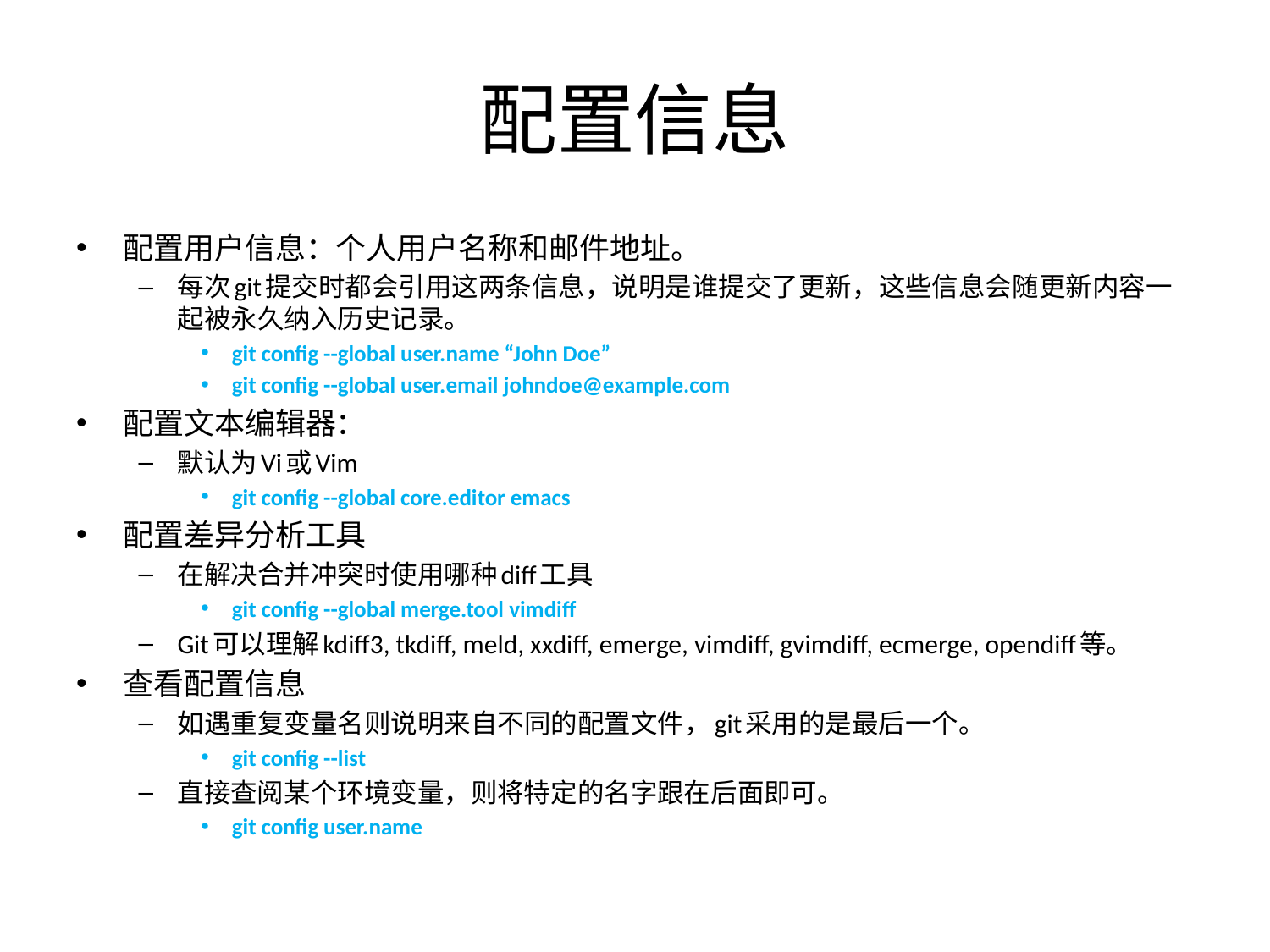

# 配置信息
配置用户信息：个人用户名称和邮件地址。
每次git提交时都会引用这两条信息，说明是谁提交了更新，这些信息会随更新内容一起被永久纳入历史记录。
git config --global user.name “John Doe”
git config --global user.email johndoe@example.com
配置文本编辑器：
默认为Vi或Vim
git config --global core.editor emacs
配置差异分析工具
在解决合并冲突时使用哪种diff工具
git config --global merge.tool vimdiff
Git可以理解kdiff3, tkdiff, meld, xxdiff, emerge, vimdiff, gvimdiff, ecmerge, opendiff等。
查看配置信息
如遇重复变量名则说明来自不同的配置文件，git采用的是最后一个。
git config --list
直接查阅某个环境变量，则将特定的名字跟在后面即可。
git config user.name